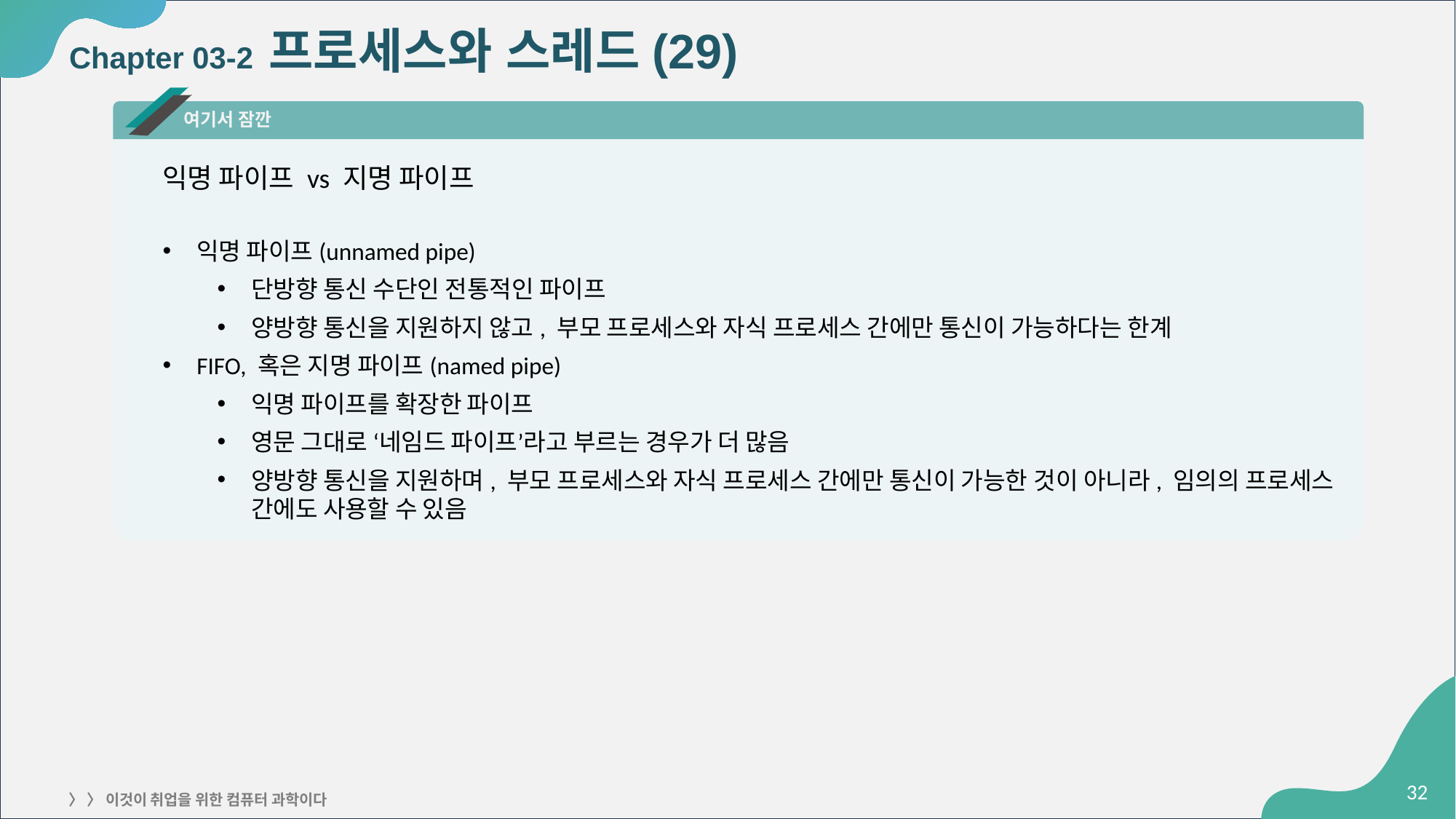

# Chapter 03-2 프로세스와 스레드(29)

여기서 잠깐

익명 파이프 vs 지명 파이프

익명 파이프(unnamed pipe)
단방향 통신 수단인 전통적인 파이프
양방향 통신을 지원하지 않고, 부모 프로세스와 자식 프로세스 간에만 통신이 가능하다는 한계
FIFO, 혹은 지명 파이프(named pipe)
익명 파이프를 확장한 파이프
영문 그대로 ‘네임드 파이프’라고 부르는 경우가 더 많음
양방향 통신을 지원하며, 부모 프로세스와 자식 프로세스 간에만 통신이 가능한 것이 아니라, 임의의 프로세스 간에도 사용할 수 있음
32
〉 〉 이것이 취업을 위한 컴퓨터 과학이다